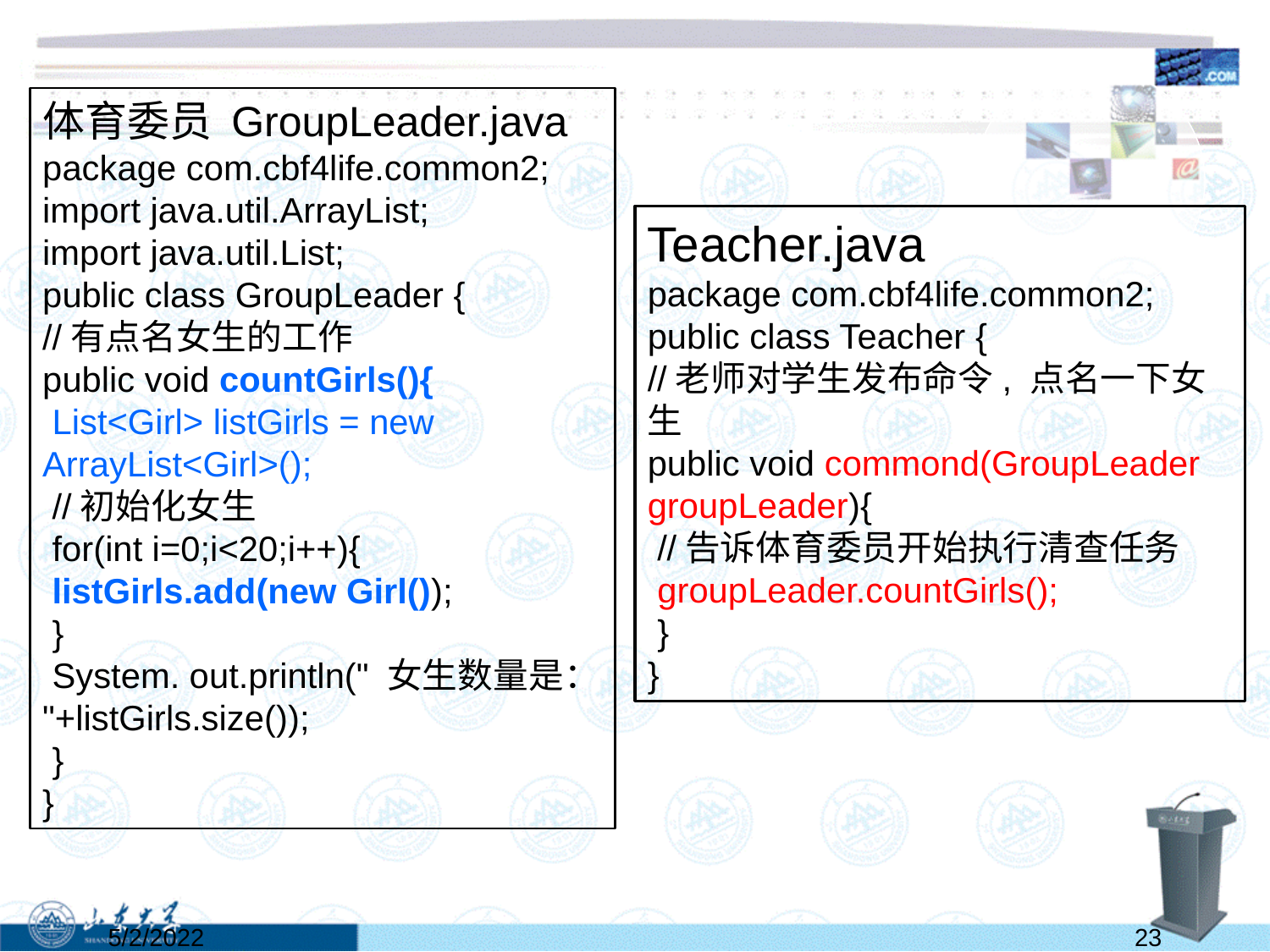

体育委员 GroupLeader.java
package com.cbf4life.common2;
import java.util.ArrayList;
import java.util.List;
public class GroupLeader {
//有点名女生的工作
public void countGirls(){
 List<Girl> listGirls = new ArrayList<Girl>();
 //初始化女生
 for(int i=0;i<20;i++){
 listGirls.add(new Girl());
 }
 System. out.println(" 女生数量是： "+listGirls.size());
 }
}
Teacher.java
package com.cbf4life.common2;
public class Teacher {
//老师对学生发布命令, 点名一下女生
public void commond(GroupLeader groupLeader){
 //告诉体育委员开始执行清查任务
 groupLeader.countGirls();
 }
}
5/2/2022
23